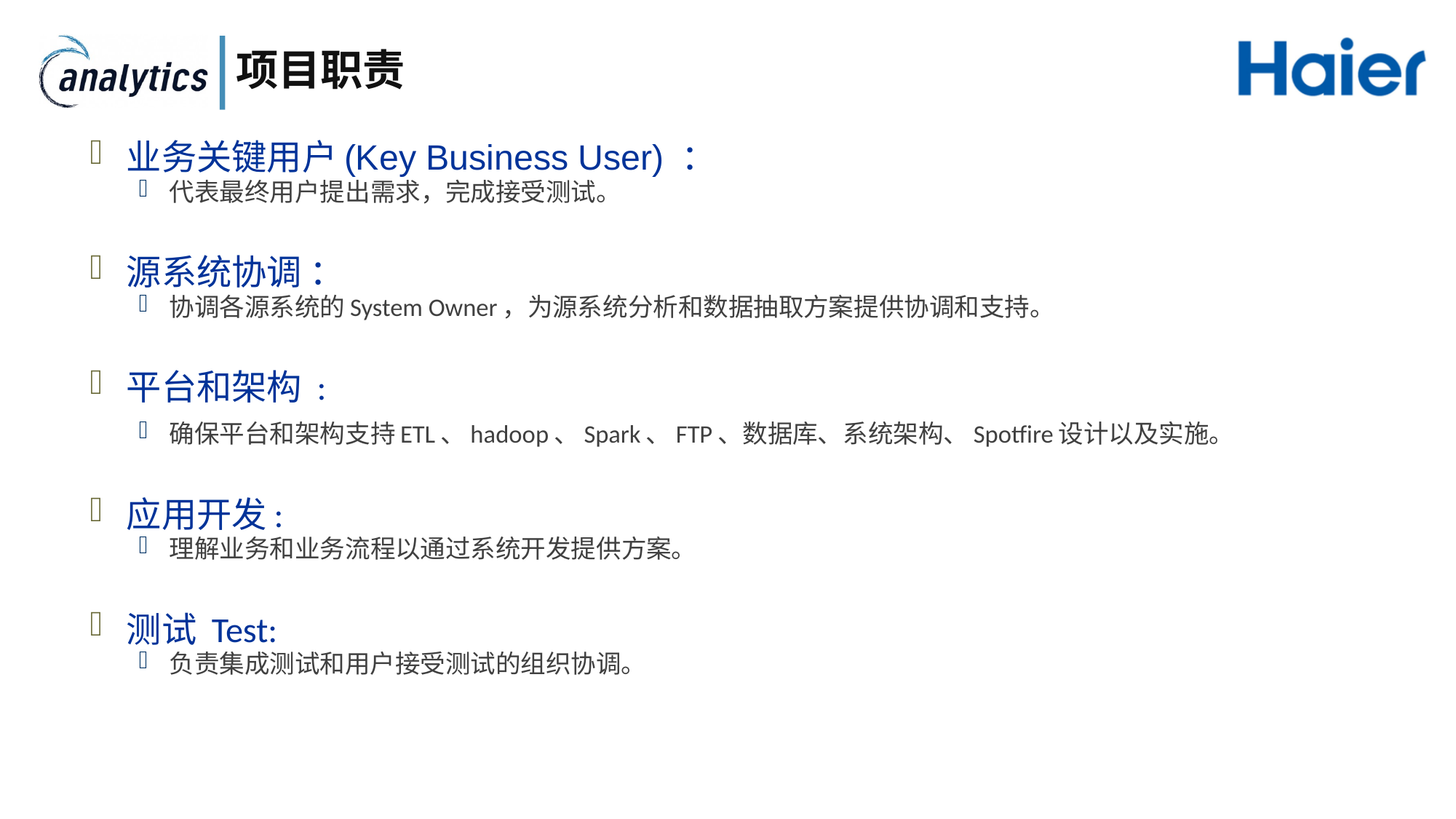

# 项目职责
业务关键用户(Key Business User) ：
代表最终用户提出需求，完成接受测试。

源系统协调 ：
协调各源系统的System Owner，为源系统分析和数据抽取方案提供协调和支持。

平台和架构 :
确保平台和架构支持ETL、hadoop、Spark、FTP、数据库、系统架构、Spotfire设计以及实施。

应用开发:
理解业务和业务流程以通过系统开发提供方案。

测试 Test:
负责集成测试和用户接受测试的组织协调。